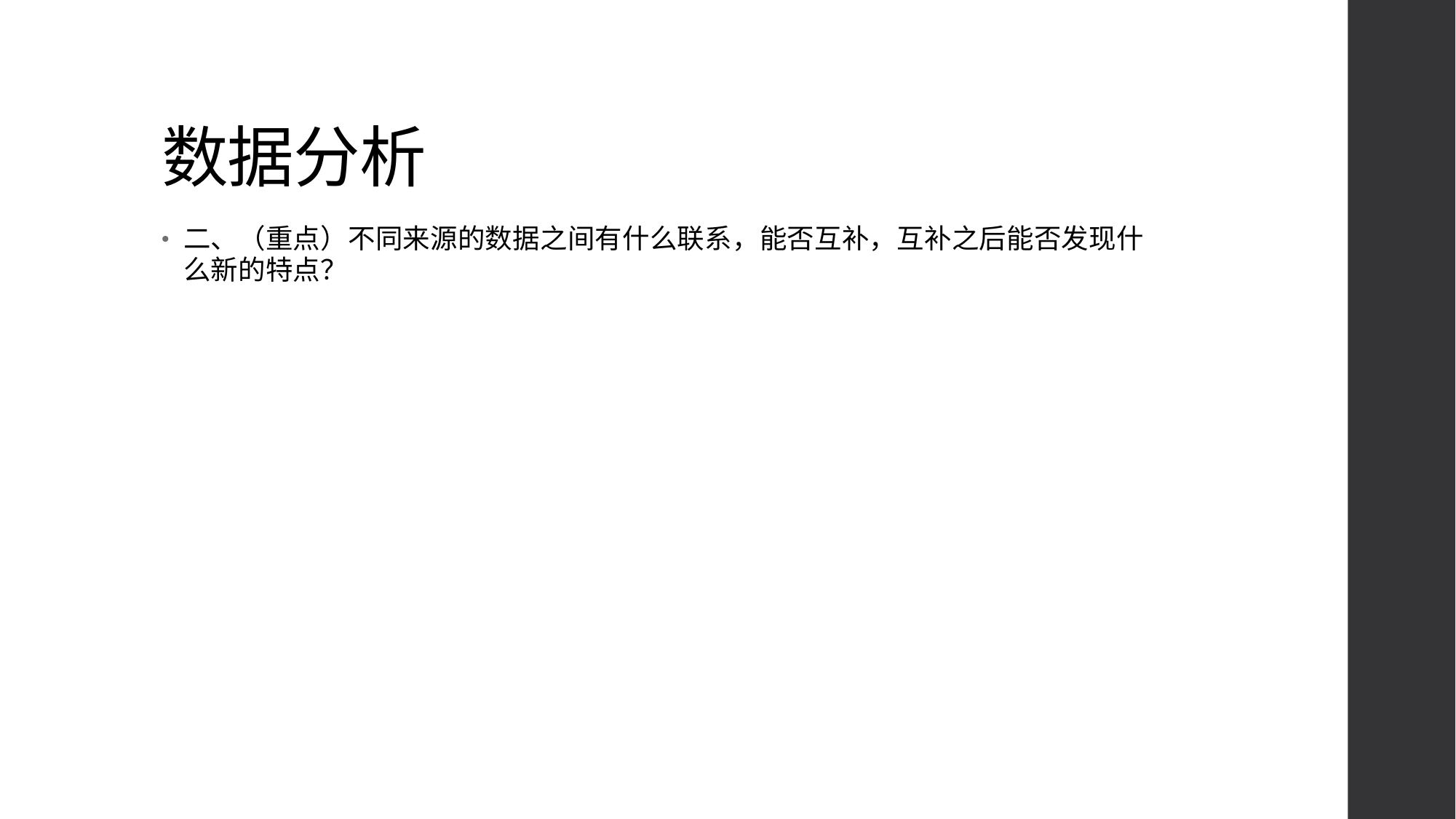

# 数据分析
二、（重点）不同来源的数据之间有什么联系，能否互补，互补之后能否发现什么新的特点？